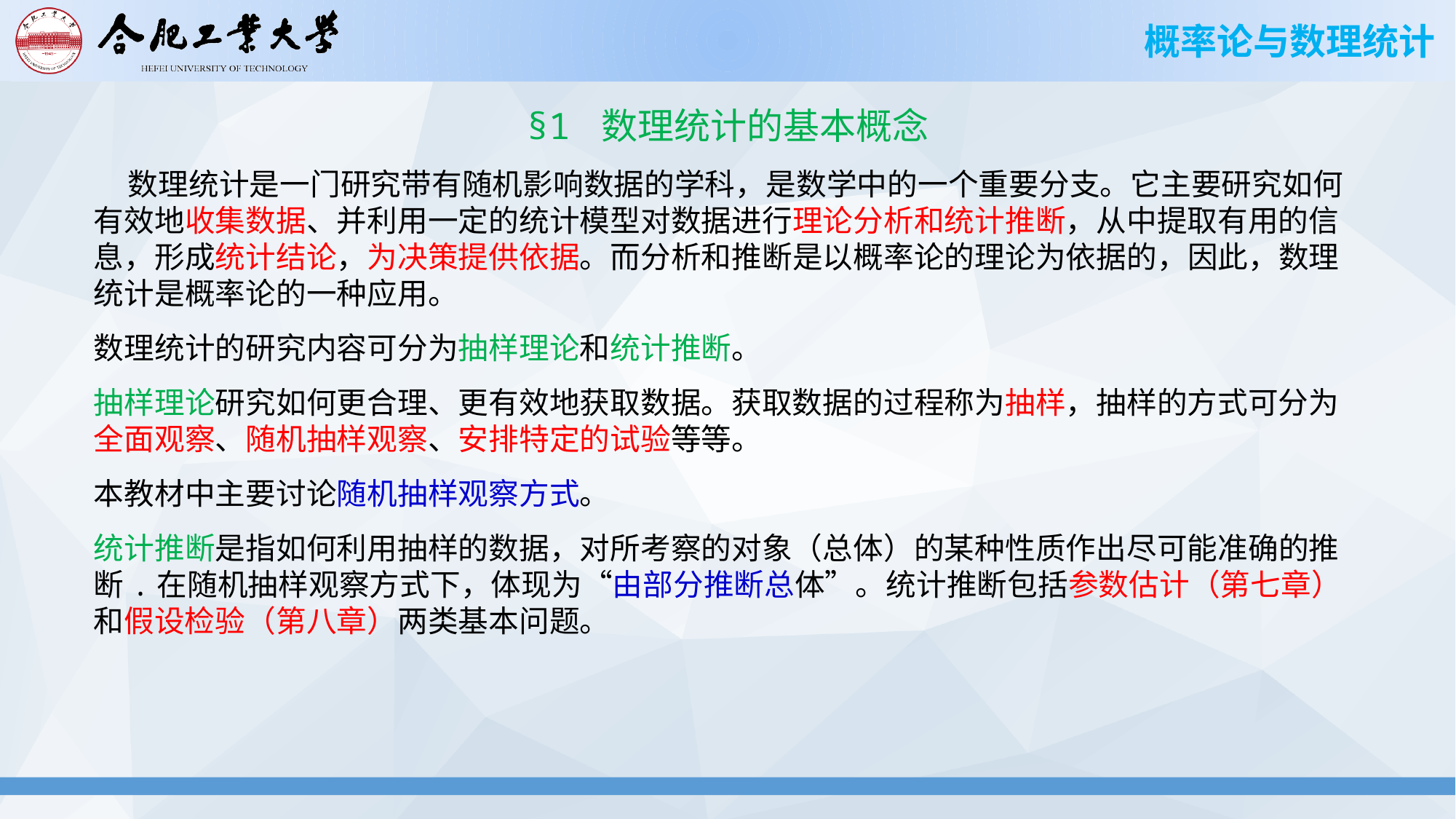

§1 数理统计的基本概念
    数理统计是一门研究带有随机影响数据的学科，是数学中的一个重要分支。它主要研究如何有效地收集数据、并利用一定的统计模型对数据进行理论分析和统计推断，从中提取有用的信息，形成统计结论，为决策提供依据。而分析和推断是以概率论的理论为依据的，因此，数理统计是概率论的一种应用。
数理统计的研究内容可分为抽样理论和统计推断。
抽样理论研究如何更合理、更有效地获取数据。获取数据的过程称为抽样，抽样的方式可分为全面观察、随机抽样观察、安排特定的试验等等。
本教材中主要讨论随机抽样观察方式。
统计推断是指如何利用抽样的数据，对所考察的对象（总体）的某种性质作出尽可能准确的推断.在随机抽样观察方式下，体现为“由部分推断总体”。统计推断包括参数估计（第七章）和假设检验（第八章）两类基本问题。